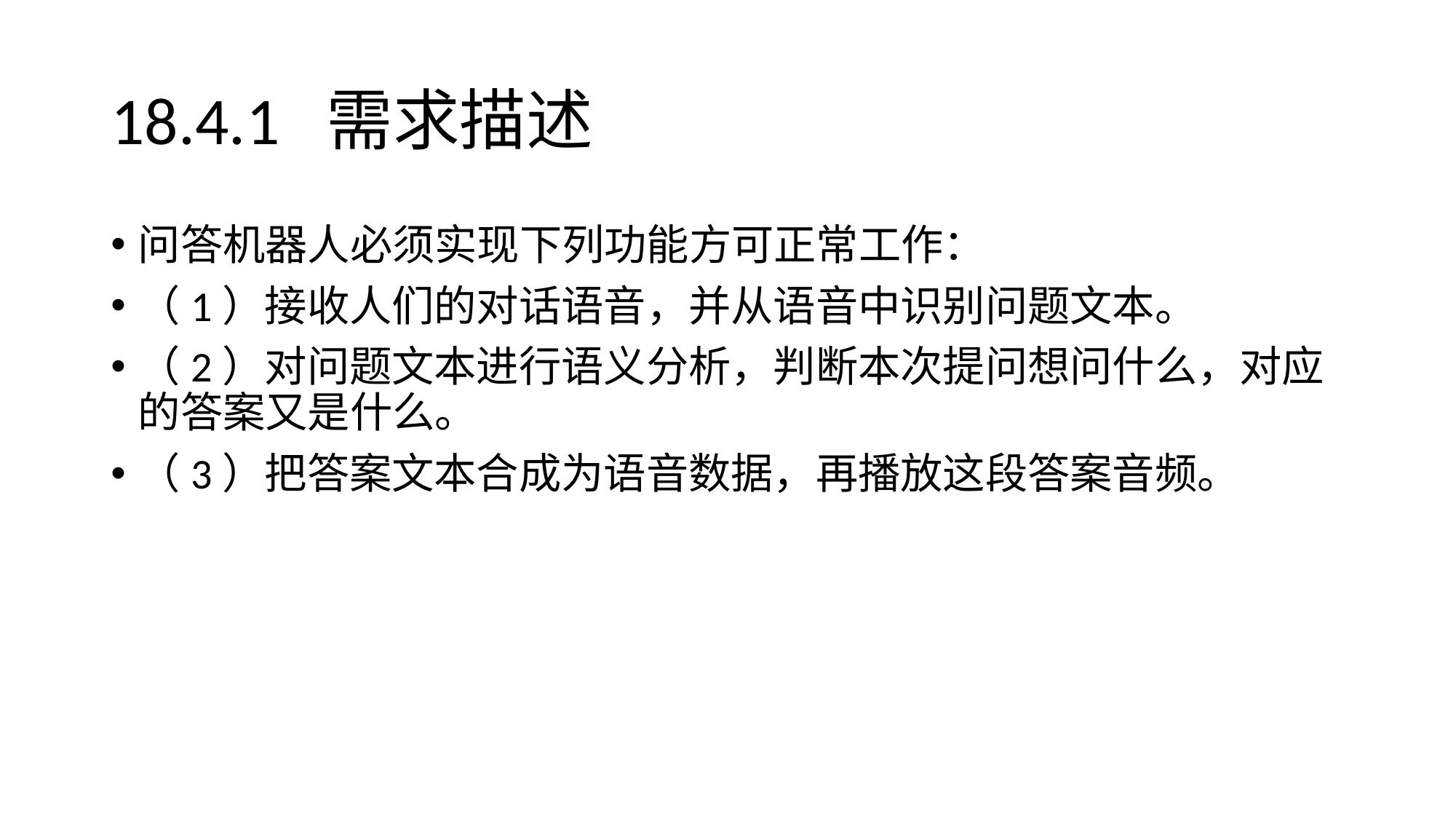

# 18.4.1  需求描述
问答机器人必须实现下列功能方可正常工作：
（1）接收人们的对话语音，并从语音中识别问题文本。
（2）对问题文本进行语义分析，判断本次提问想问什么，对应的答案又是什么。
（3）把答案文本合成为语音数据，再播放这段答案音频。